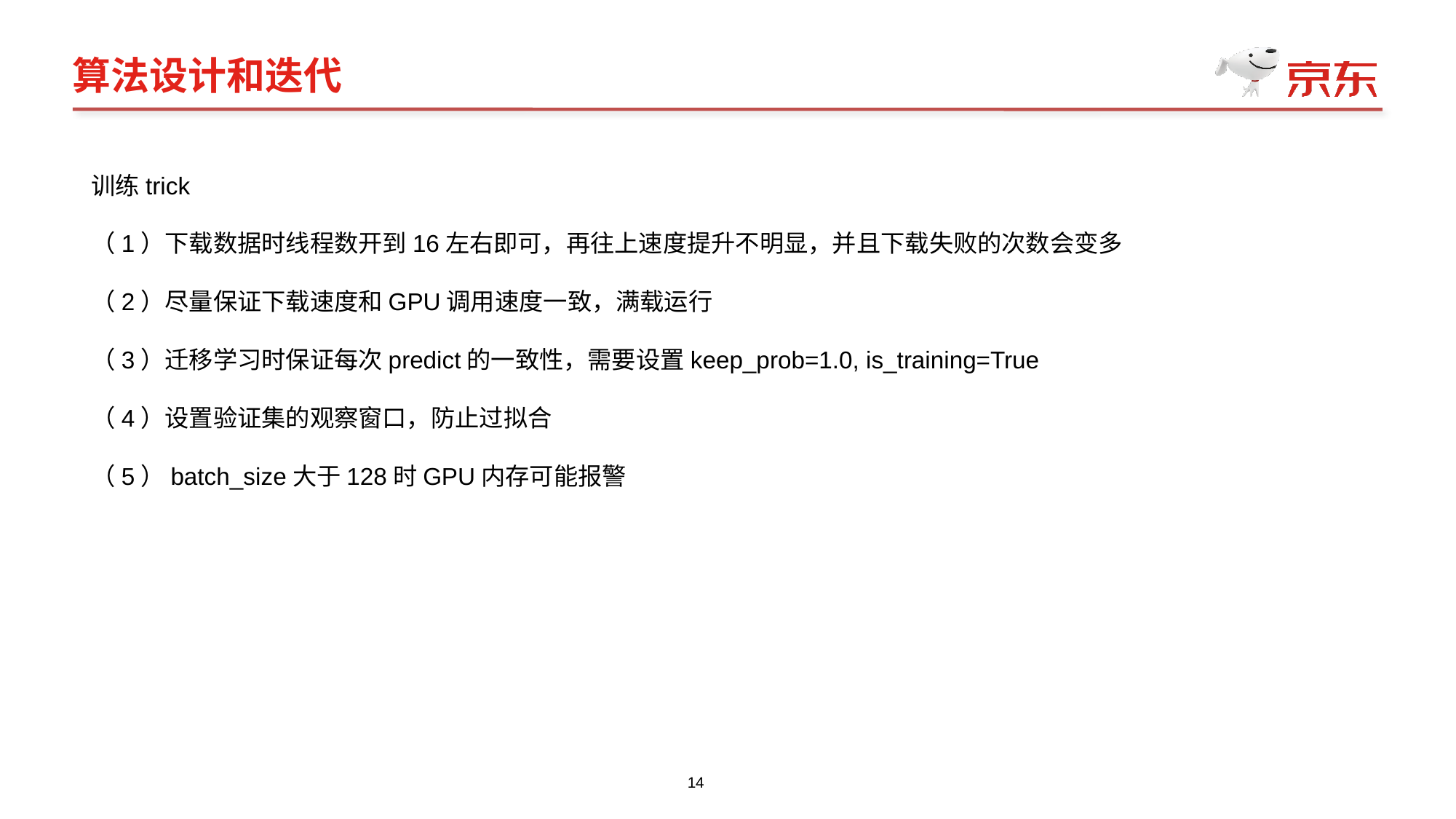

# 算法设计和迭代
训练trick
（1）下载数据时线程数开到16左右即可，再往上速度提升不明显，并且下载失败的次数会变多
（2）尽量保证下载速度和GPU调用速度一致，满载运行
（3）迁移学习时保证每次predict的一致性，需要设置keep_prob=1.0, is_training=True
（4）设置验证集的观察窗口，防止过拟合
（5）batch_size大于128时GPU内存可能报警